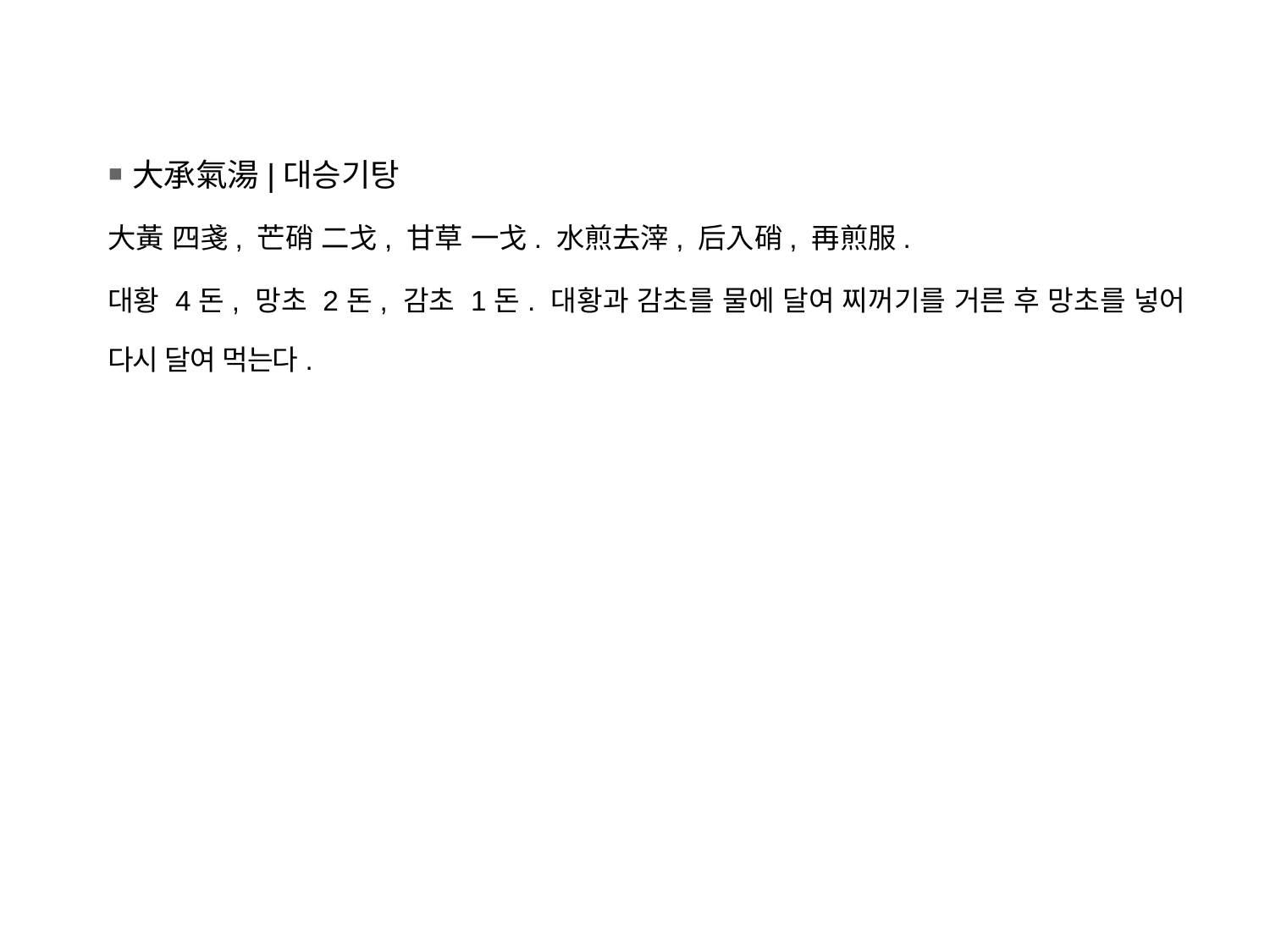

￭ 大承氣湯|대승기탕
大黃 四戔, 芒硝 二戈, 甘草 一戈. 水煎去滓, 后入硝, 再煎服.
대황 4돈, 망초 2돈, 감초 1돈. 대황과 감초를 물에 달여 찌꺼기를 거른 후 망초를 넣어 다시 달여 먹는다.